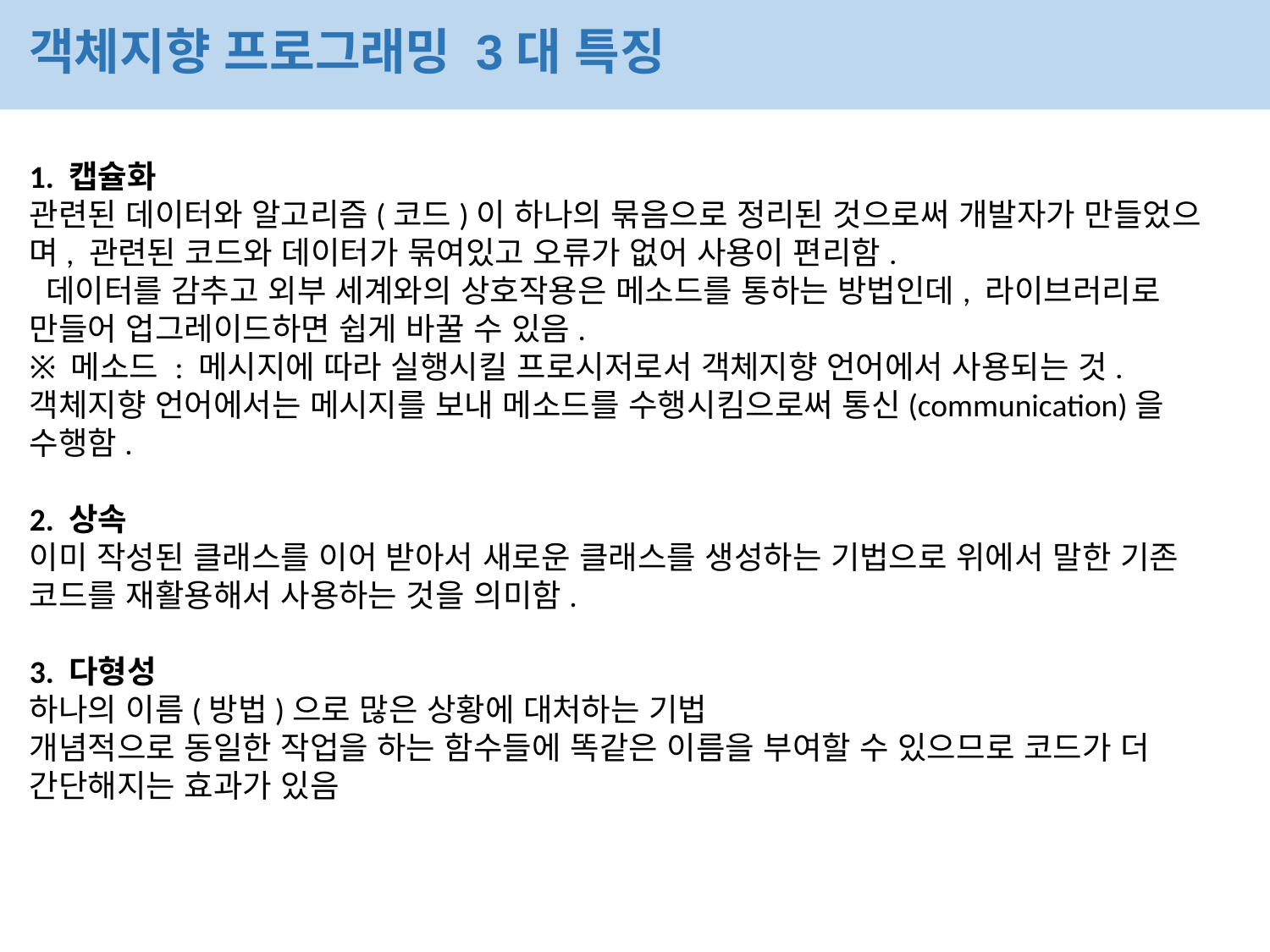

객체지향 프로그래밍 3대 특징
1. 캡슐화
관련된 데이터와 알고리즘(코드)이 하나의 묶음으로 정리된 것으로써 개발자가 만들었으며, 관련된 코드와 데이터가 묶여있고 오류가 없어 사용이 편리함.
 데이터를 감추고 외부 세계와의 상호작용은 메소드를 통하는 방법인데, 라이브러리로 만들어 업그레이드하면 쉽게 바꿀 수 있음.
※ 메소드 : 메시지에 따라 실행시킬 프로시저로서 객체지향 언어에서 사용되는 것. 객체지향 언어에서는 메시지를 보내 메소드를 수행시킴으로써 통신(communication)을 수행함.

2. 상속
이미 작성된 클래스를 이어 받아서 새로운 클래스를 생성하는 기법으로 위에서 말한 기존 코드를 재활용해서 사용하는 것을 의미함.

3. 다형성
하나의 이름(방법)으로 많은 상황에 대처하는 기법
개념적으로 동일한 작업을 하는 함수들에 똑같은 이름을 부여할 수 있으므로 코드가 더 간단해지는 효과가 있음